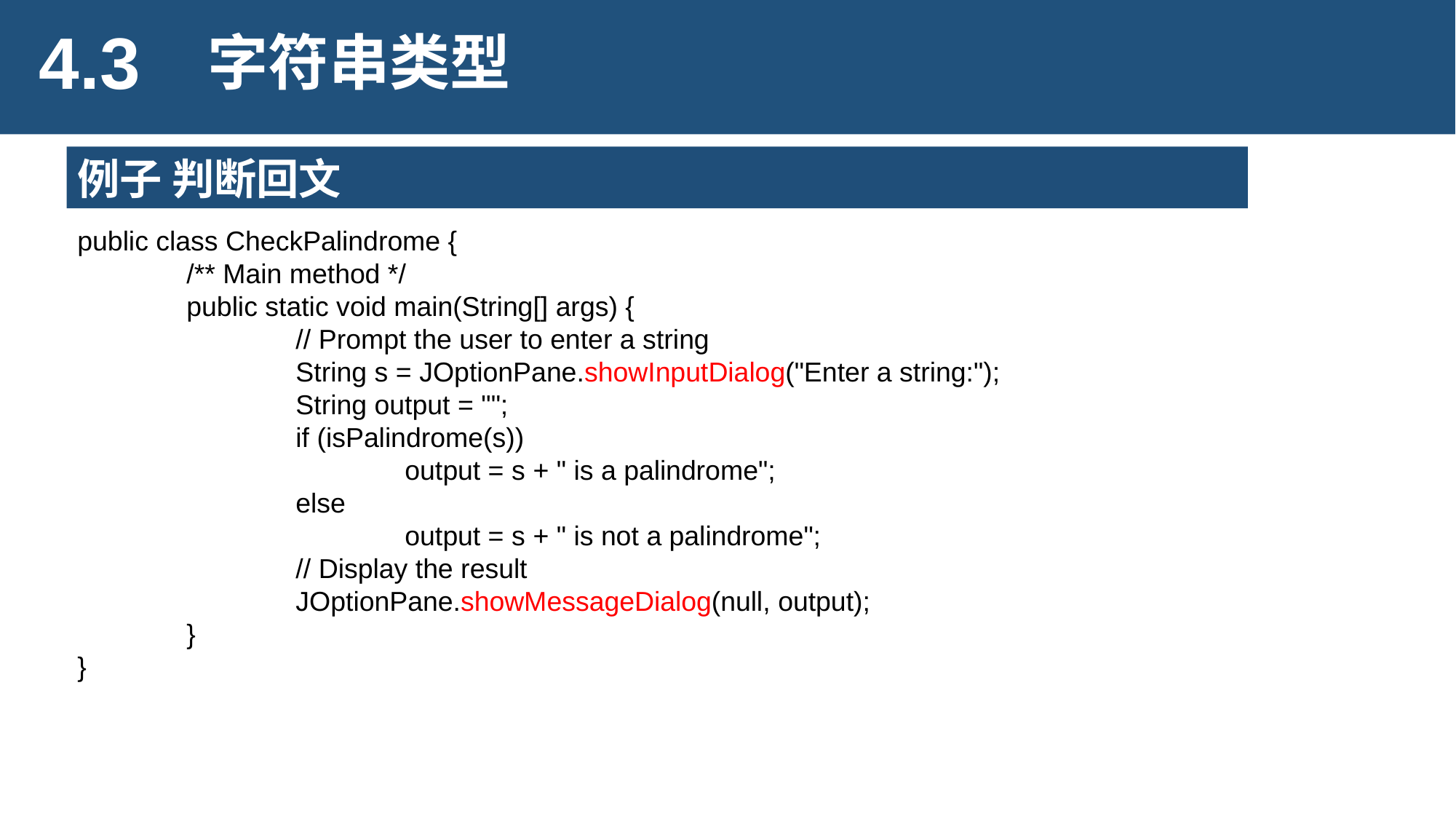

4.3
字符串类型
例子 判断回文
public class CheckPalindrome {
	/** Main method */
	public static void main(String[] args) {
		// Prompt the user to enter a string
		String s = JOptionPane.showInputDialog("Enter a string:");
		String output = "";
		if (isPalindrome(s))
			output = s + " is a palindrome";
		else
			output = s + " is not a palindrome";
		// Display the result
		JOptionPane.showMessageDialog(null, output);
	}
}